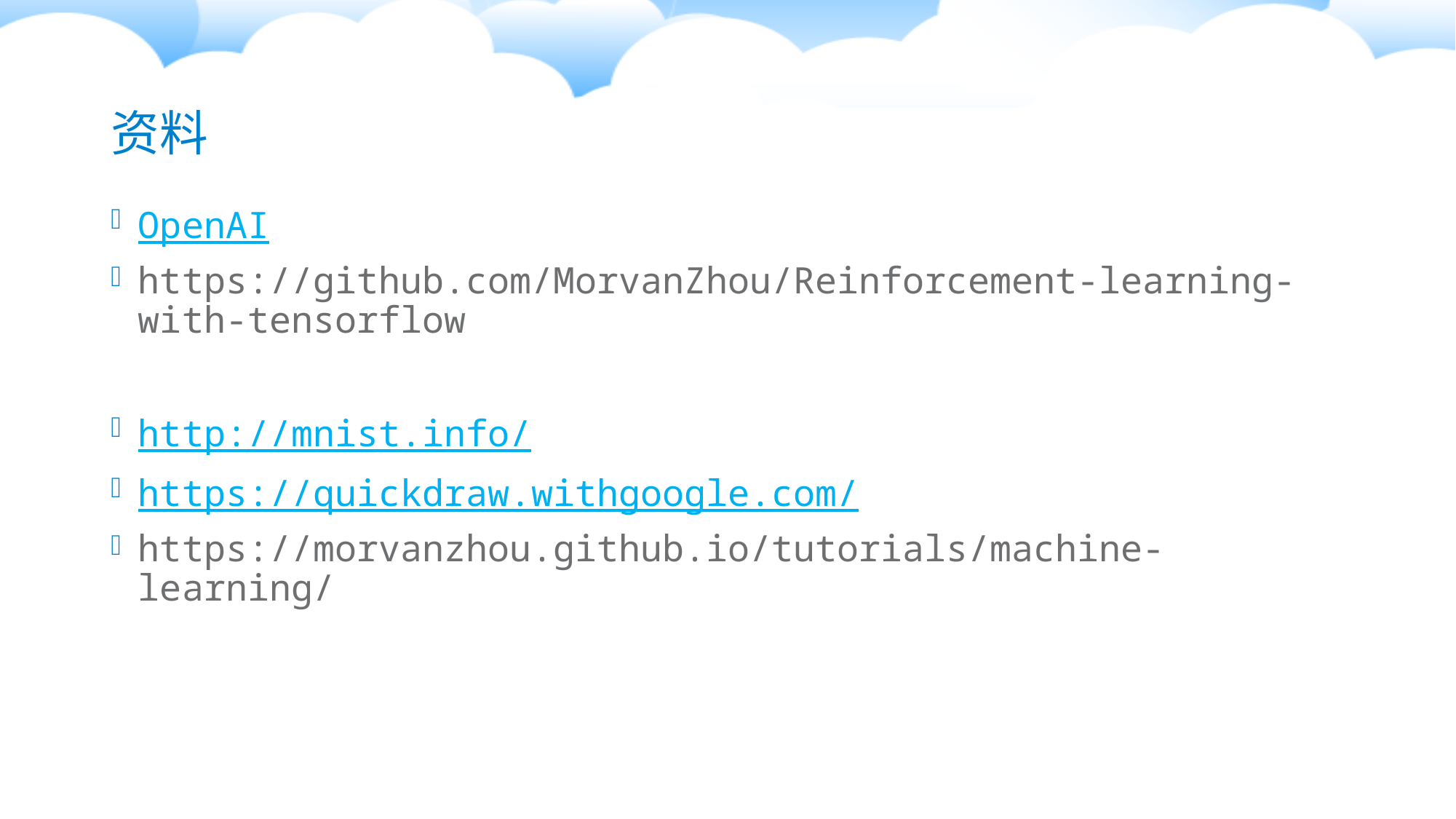

# 资料
OpenAI
https://github.com/MorvanZhou/Reinforcement-learning-with-tensorflow

http://mnist.info/
https://quickdraw.withgoogle.com/
https://morvanzhou.github.io/tutorials/machine-learning/